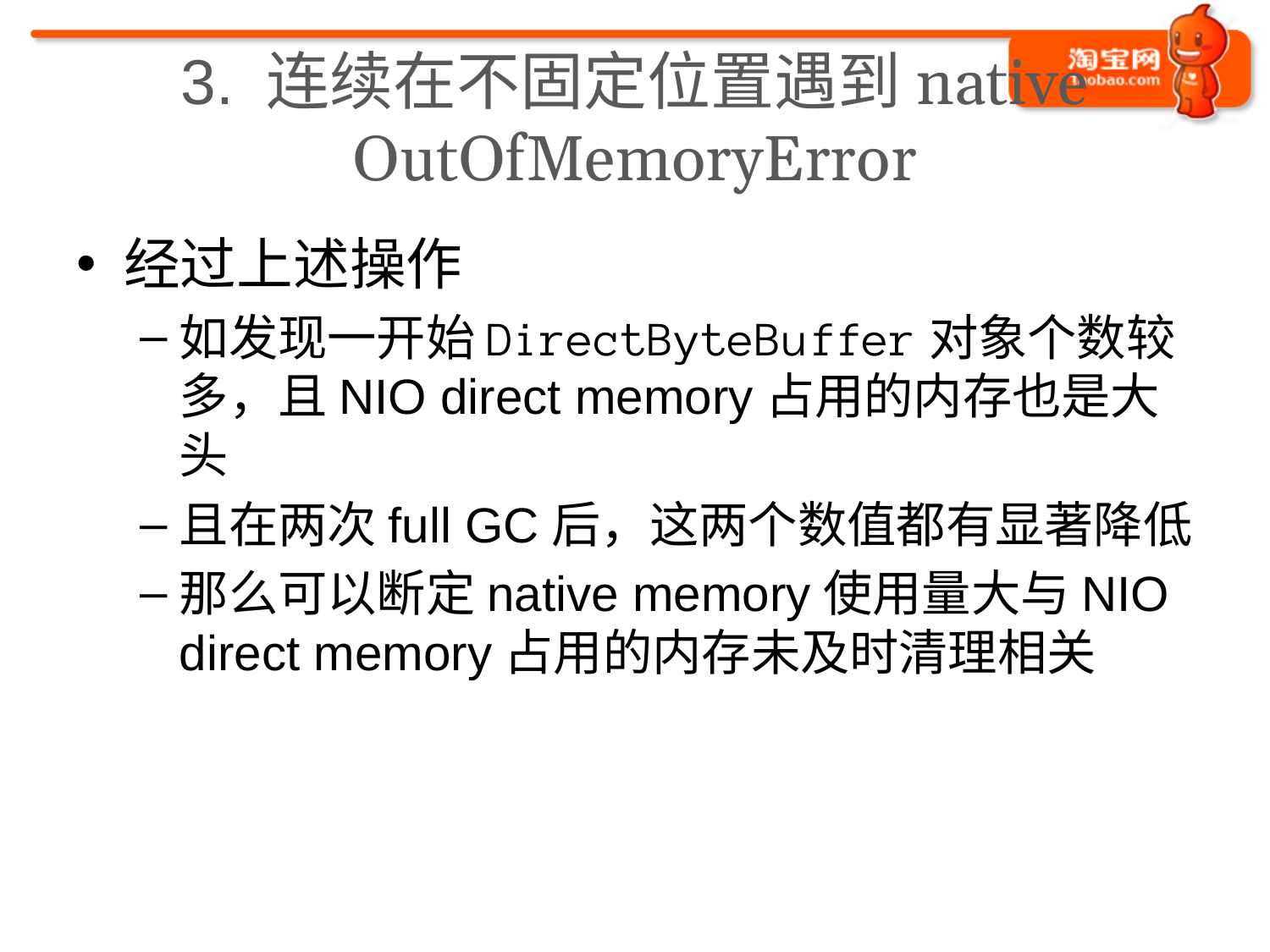

# 3. 连续在不固定位置遇到native OutOfMemoryError
经过上述操作
如发现一开始DirectByteBuffer对象个数较多，且NIO direct memory占用的内存也是大头
且在两次full GC后，这两个数值都有显著降低
那么可以断定native memory使用量大与NIO direct memory占用的内存未及时清理相关